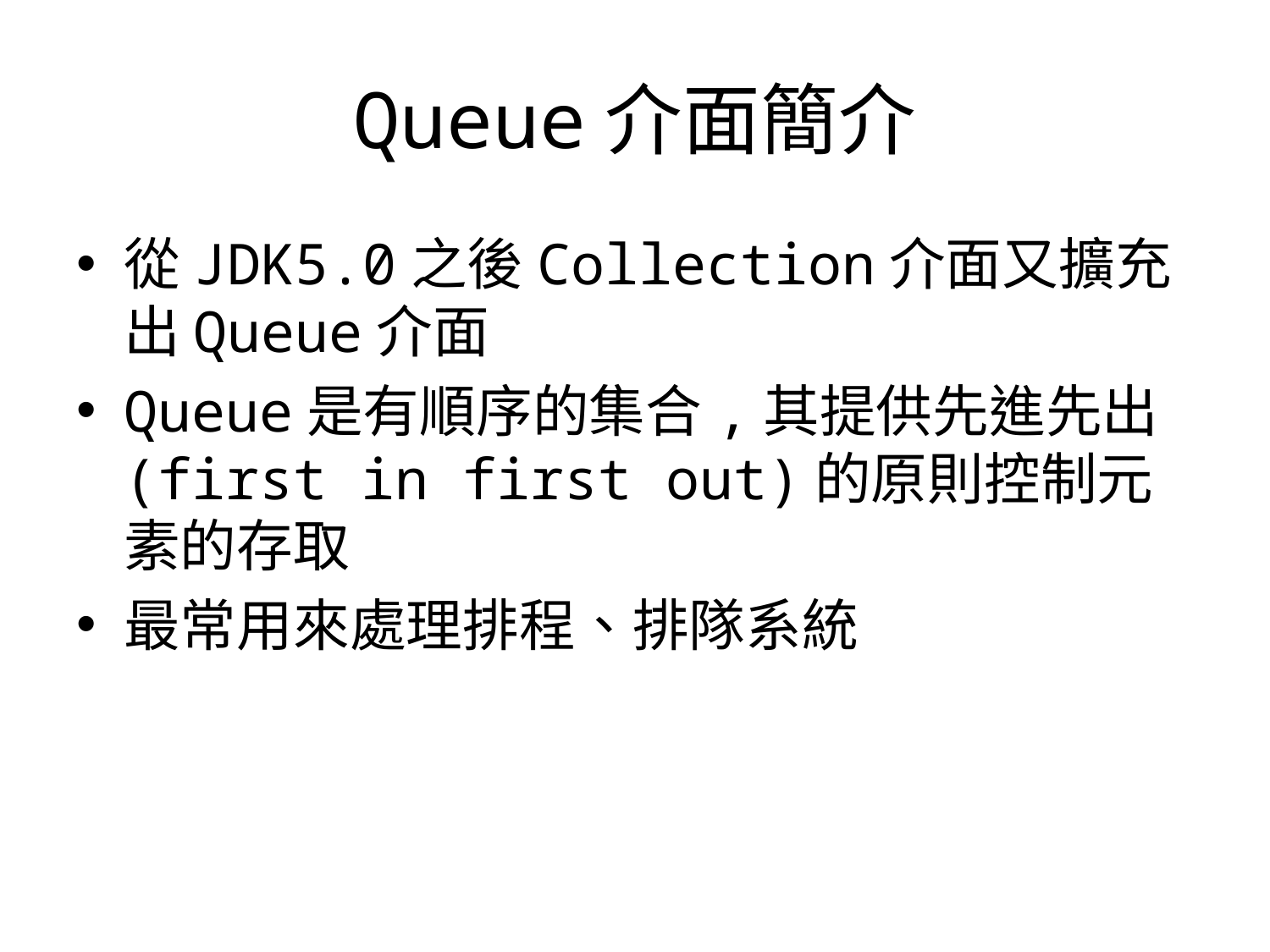

# Queue介面簡介
從JDK5.0之後Collection介面又擴充出Queue介面
Queue是有順序的集合,其提供先進先出(first in first out)的原則控制元素的存取
最常用來處理排程、排隊系統